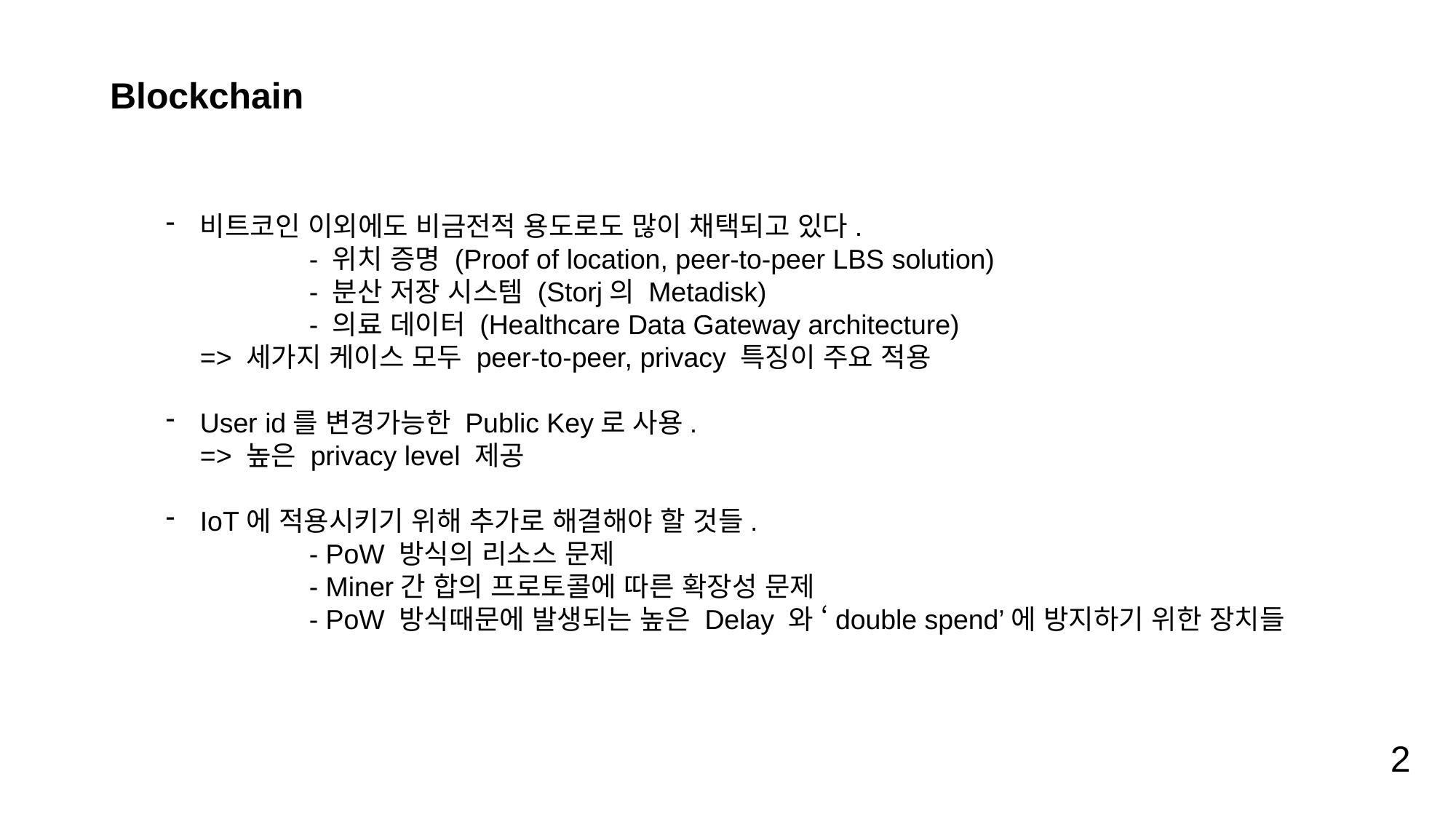

Blockchain
비트코인 이외에도 비금전적 용도로도 많이 채택되고 있다.
	- 위치 증명 (Proof of location, peer-to-peer LBS solution)
	- 분산 저장 시스템 (Storj의 Metadisk)
	- 의료 데이터 (Healthcare Data Gateway architecture)
=> 세가지 케이스 모두 peer-to-peer, privacy 특징이 주요 적용
User id를 변경가능한 Public Key로 사용.
=> 높은 privacy level 제공
IoT에 적용시키기 위해 추가로 해결해야 할 것들.
 	- PoW 방식의 리소스 문제
 	- Miner간 합의 프로토콜에 따른 확장성 문제
 	- PoW 방식때문에 발생되는 높은 Delay 와 ‘double spend’에 방지하기 위한 장치들
2